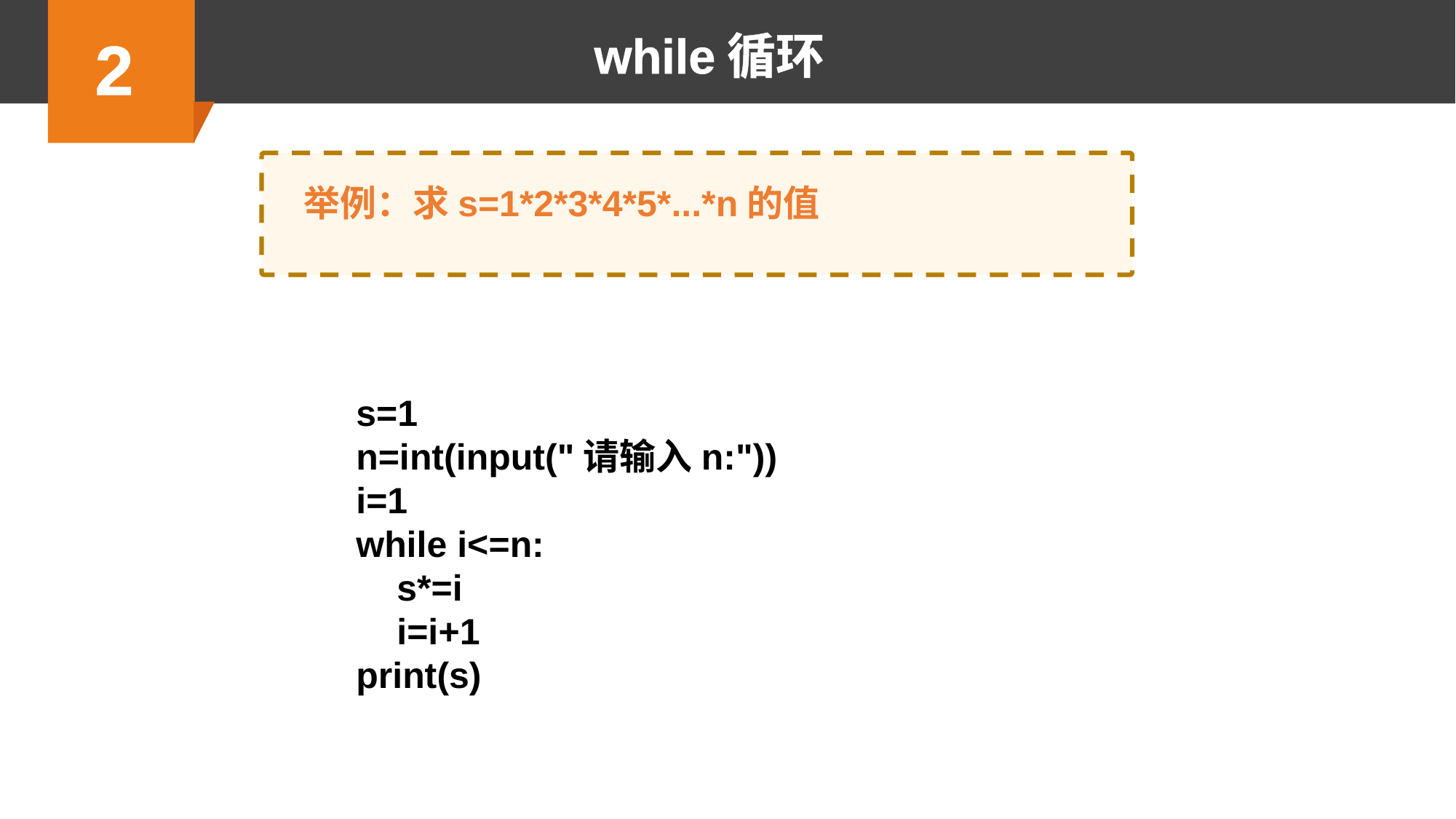

2
while循环

举例：求s=1*2*3*4*5*...*n的值
s=1
n=int(input("请输入n:"))
i=1
while i<=n:
    s*=i
    i=i+1
print(s)